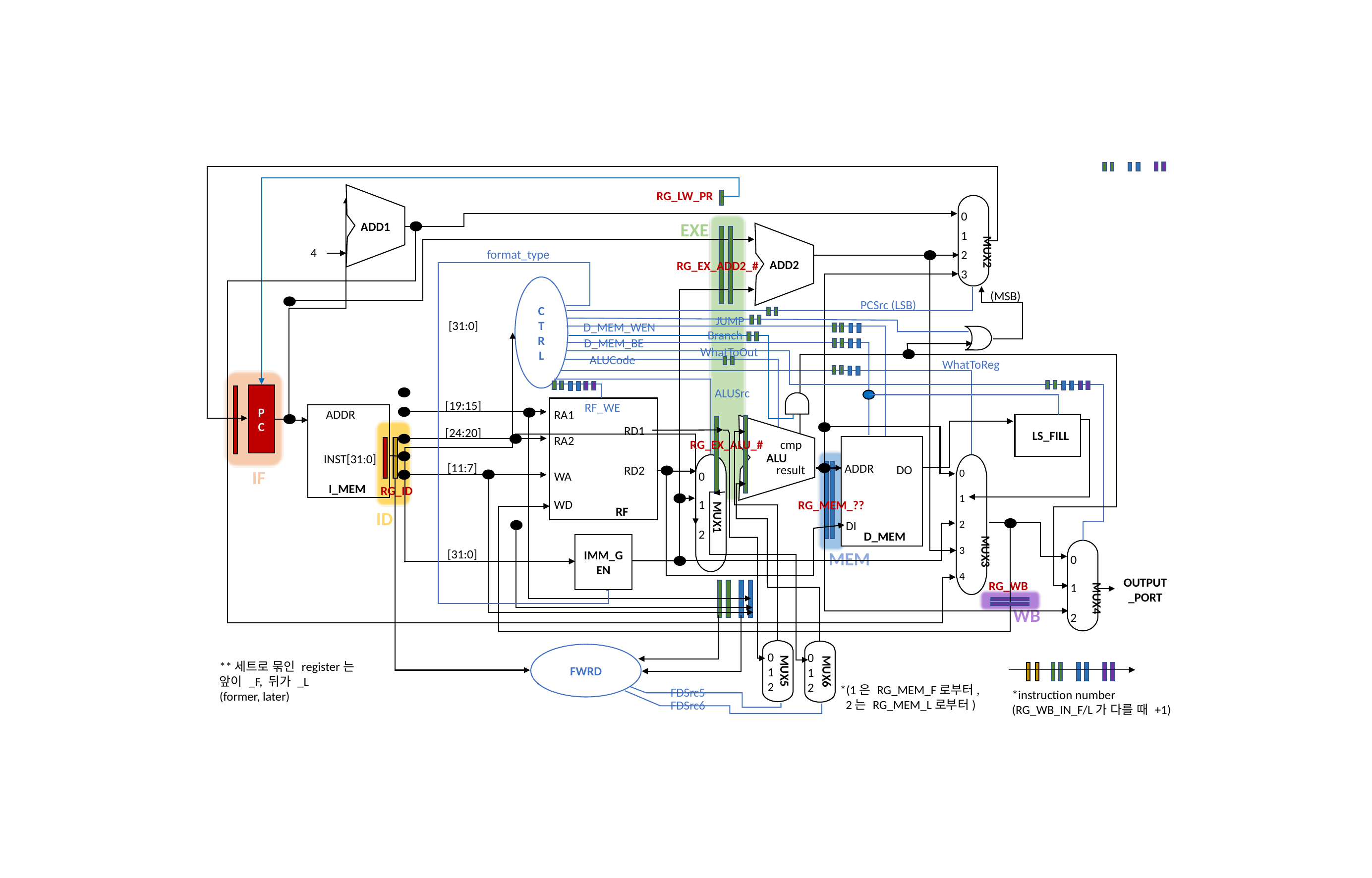

RG_LW_PR
ADD1

0
1
2
3

EXE

ADD2
        MUX2

4
format_type

RG_EX_ADD2_#

C
T
R
L
(MSB)

PCSrc (LSB)

JUMP
[31:0]

D_MEM_WEN

Branch

D_MEM_BE

WhatToOut

ALUCode

WhatToReg

ALUSrc
PC

[19:15]

RF_WE

   D

              RF
RA1
ADDR   D

 INST[31:0]

I_MEM

  LS_FILL

ALU

RD1

[24:20]

RA2

cmp
RG_EX_ALU_#

   D

   D_MEM

[11:7]
ADDR
result
DO
RD2

0

1

2

3

4
IF

0

1

2
WA

RG_ID

WD
RG_MEM_??

   MUX1

ID

                   MUX3

DI

IMM_GEN
[31:0]
MEM
0

1

2

         MUX4

OUTPUT
_PORT
RG_WB

WB

FWRD
0
1
2
0
1
2
**세트로 묶인 register는
앞이 _F, 뒤가 _L
(former, later)
         MUX5

         MUX6

*(1은 RG_MEM_F로부터,
  2는 RG_MEM_L로부터)
FDSrc5
*instruction number
(RG_WB_IN_F/L가 다를 때 +1)

FDSrc6